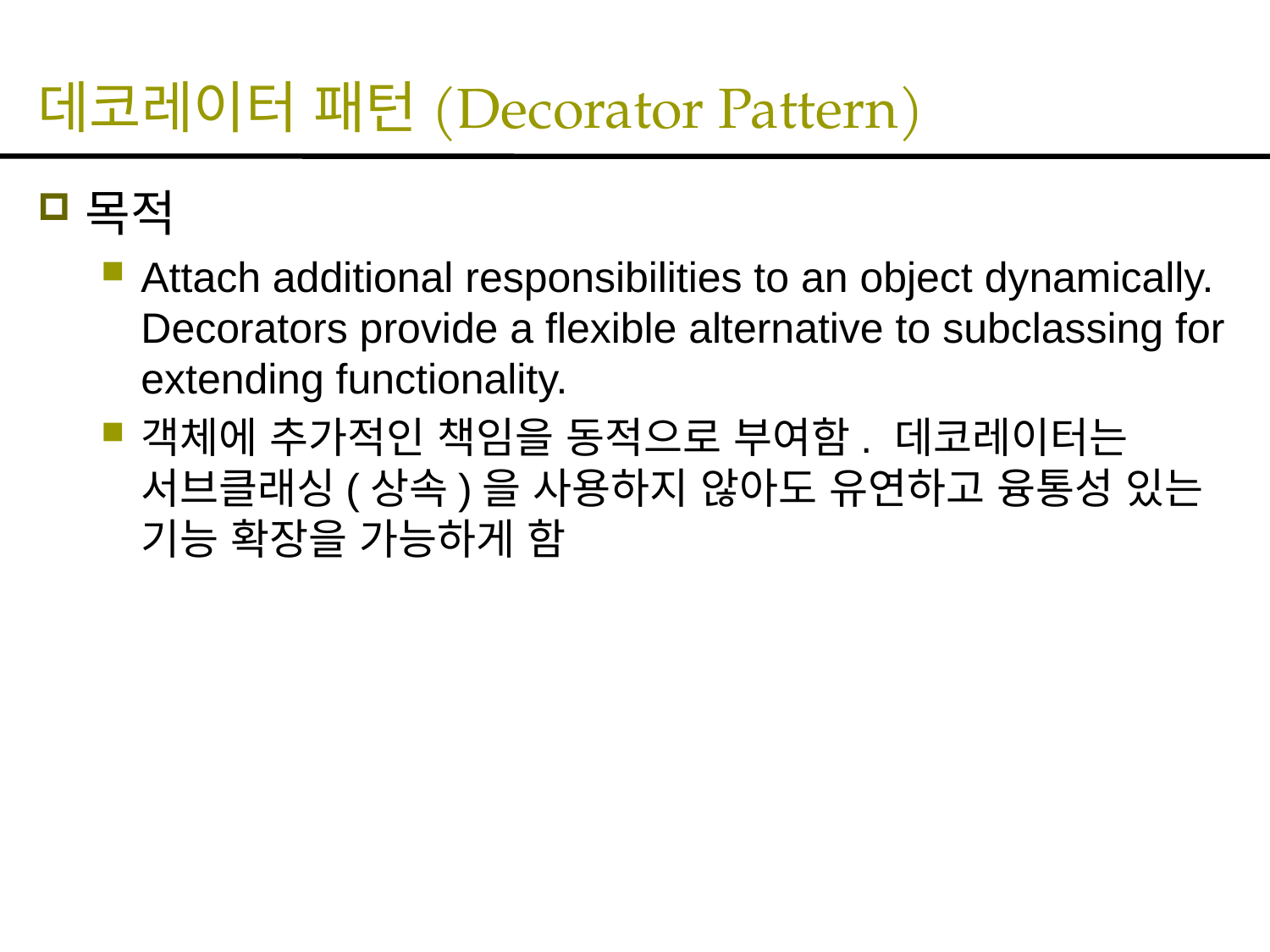

# 데코레이터 패턴(Decorator Pattern)
목적
Attach additional responsibilities to an object dynamically. Decorators provide a flexible alternative to subclassing for extending functionality.
객체에 추가적인 책임을 동적으로 부여함. 데코레이터는 서브클래싱(상속)을 사용하지 않아도 유연하고 융통성 있는 기능 확장을 가능하게 함